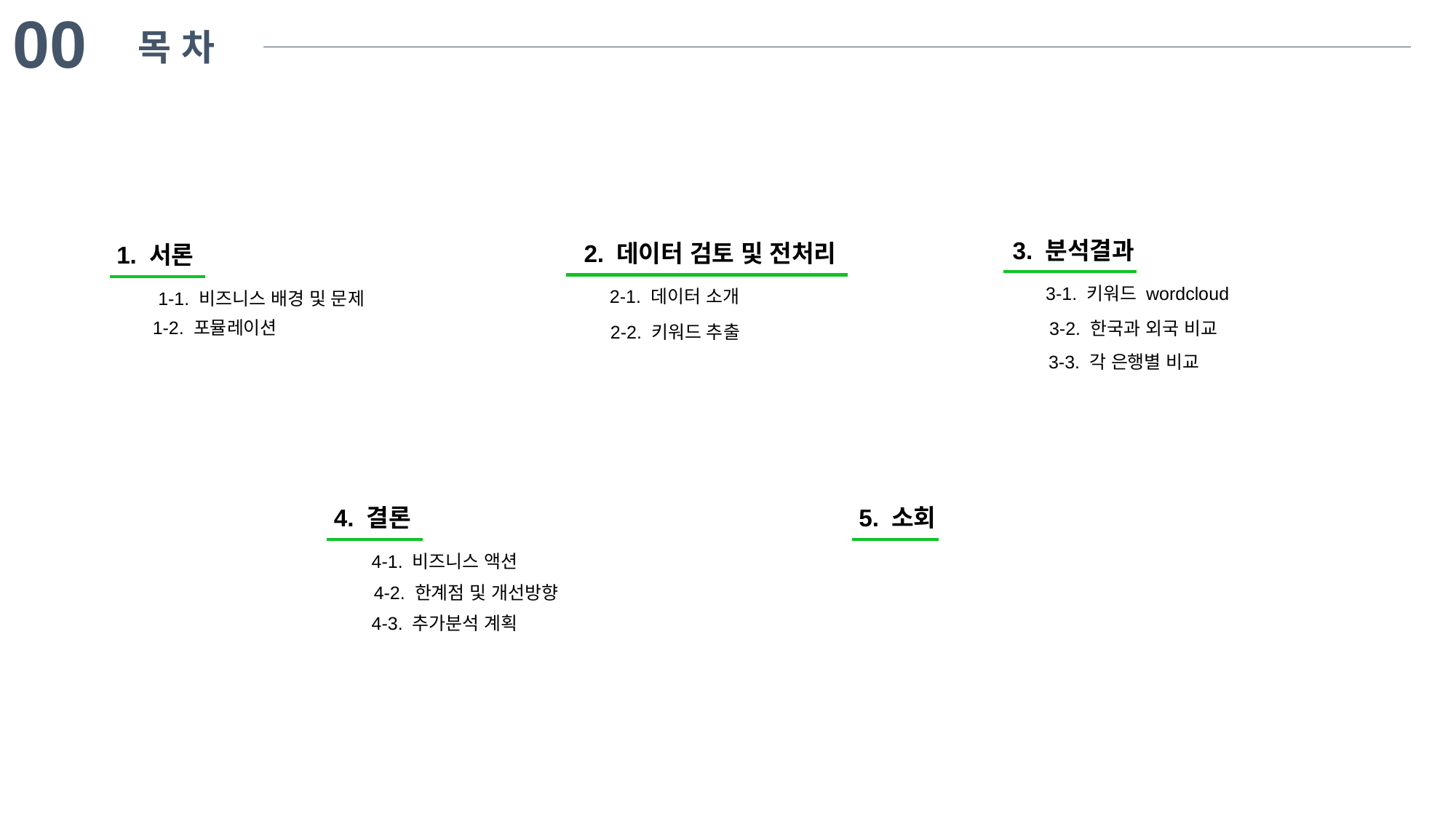

00
목 차
3. 분석결과
2. 데이터 검토 및 전처리
1. 서론
3-1. 키워드 wordcloud
2-1. 데이터 소개
1-1. 비즈니스 배경 및 문제
1-2. 포뮬레이션
3-2. 한국과 외국 비교
2-2. 키워드 추출
3-3. 각 은행별 비교
4. 결론
5. 소회
4-1. 비즈니스 액션
4-2. 한계점 및 개선방향
4-3. 추가분석 계획